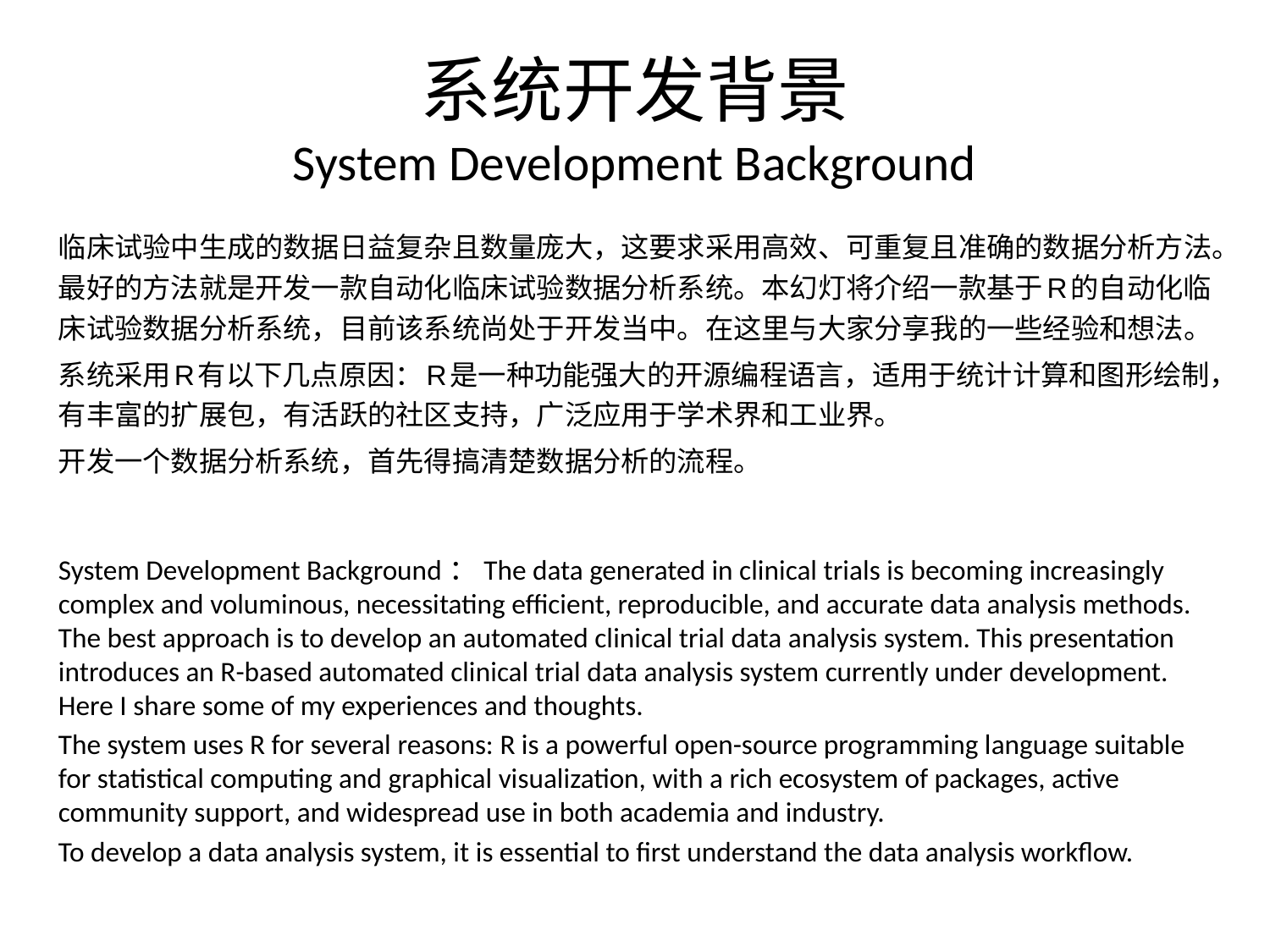

# 系统开发背景 System Development Background
临床试验中生成的数据日益复杂且数量庞大，这要求采用高效、可重复且准确的数据分析方法。最好的方法就是开发一款自动化临床试验数据分析系统。本幻灯将介绍一款基于R的自动化临床试验数据分析系统，目前该系统尚处于开发当中。在这里与大家分享我的一些经验和想法。
系统采用R有以下几点原因：R是一种功能强大的开源编程语言，适用于统计计算和图形绘制，有丰富的扩展包，有活跃的社区支持，广泛应用于学术界和工业界。
开发一个数据分析系统，首先得搞清楚数据分析的流程。
System Development Background：The data generated in clinical trials is becoming increasingly complex and voluminous, necessitating efficient, reproducible, and accurate data analysis methods. The best approach is to develop an automated clinical trial data analysis system. This presentation introduces an R-based automated clinical trial data analysis system currently under development. Here I share some of my experiences and thoughts.
The system uses R for several reasons: R is a powerful open-source programming language suitable for statistical computing and graphical visualization, with a rich ecosystem of packages, active community support, and widespread use in both academia and industry.
To develop a data analysis system, it is essential to first understand the data analysis workflow.